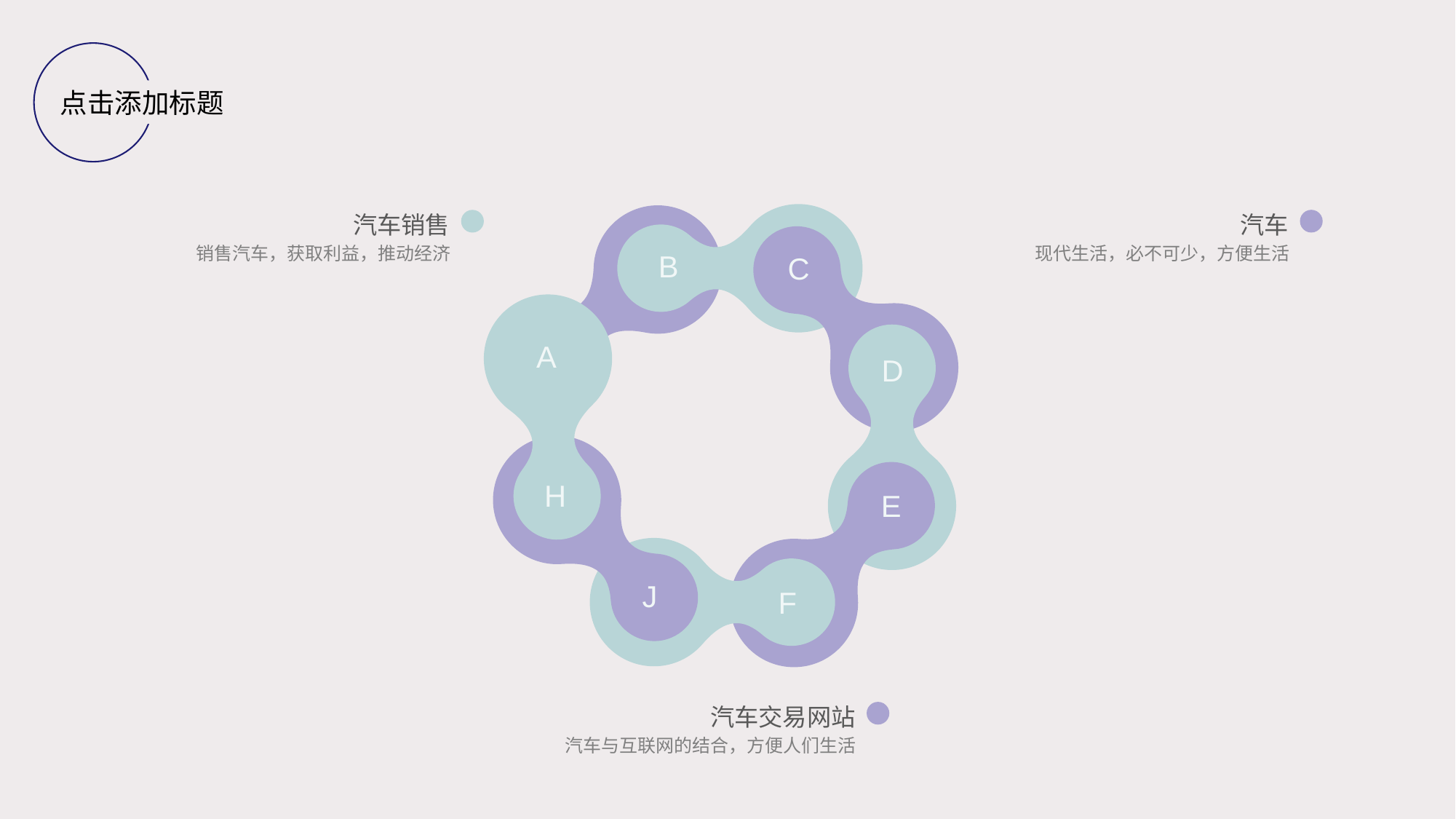

汽车

现代生活，必不可少，方便生活

B
C

A
D

H
E

J
F
汽车销售

销售汽车，获取利益，推动经济

汽车交易网站

汽车与互联网的结合，方便人们生活